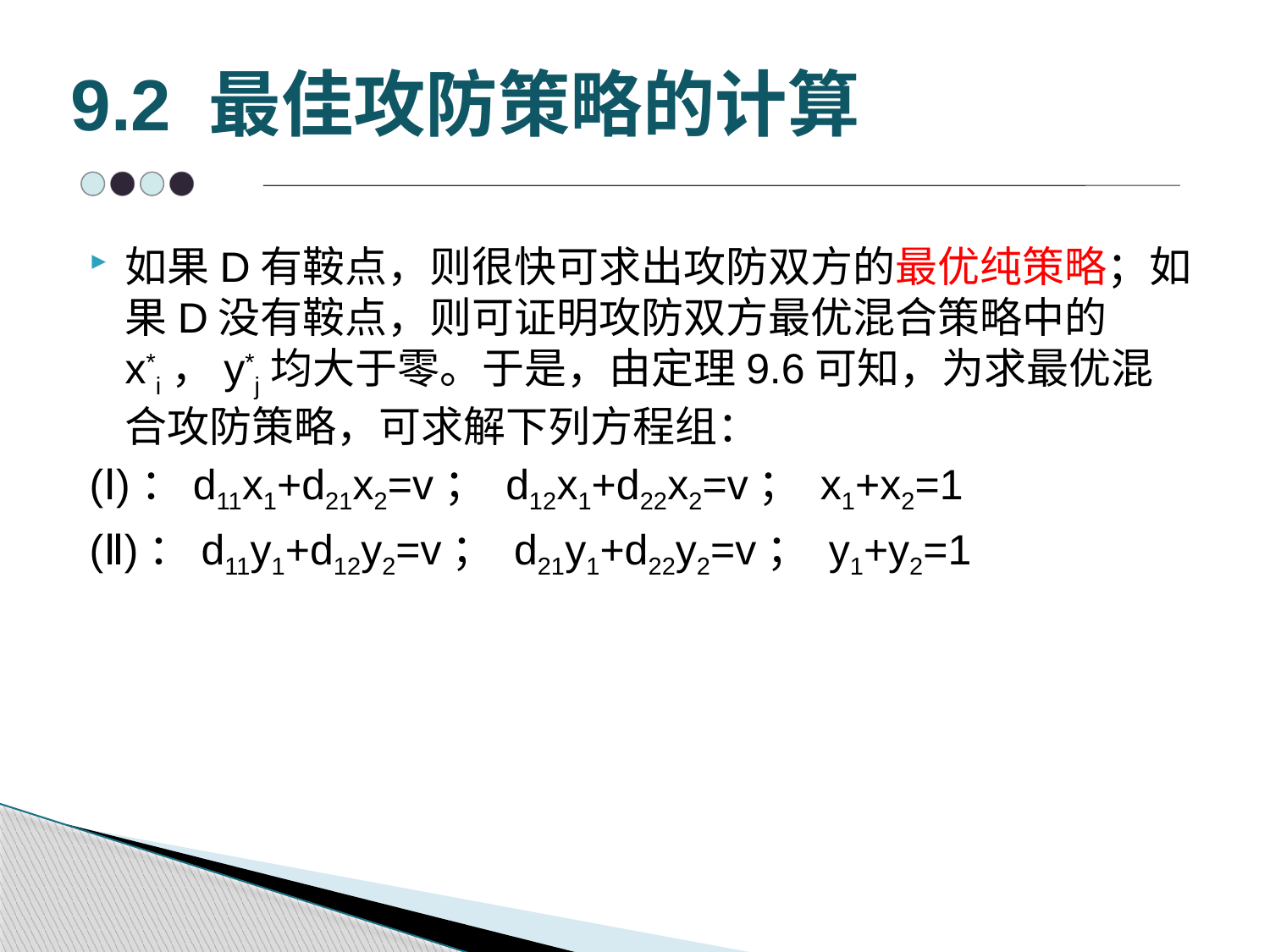

# 9.2 最佳攻防策略的计算

如果D有鞍点，则很快可求出攻防双方的最优纯策略；如果D没有鞍点，则可证明攻防双方最优混合策略中的x*i，y*j均大于零。于是，由定理9.6可知，为求最优混合攻防策略，可求解下列方程组：
(Ⅰ)：d11x1+d21x2=v； d12x1+d22x2=v； x1+x2=1
(Ⅱ)：d11y1+d12y2=v； d21y1+d22y2=v； y1+y2=1